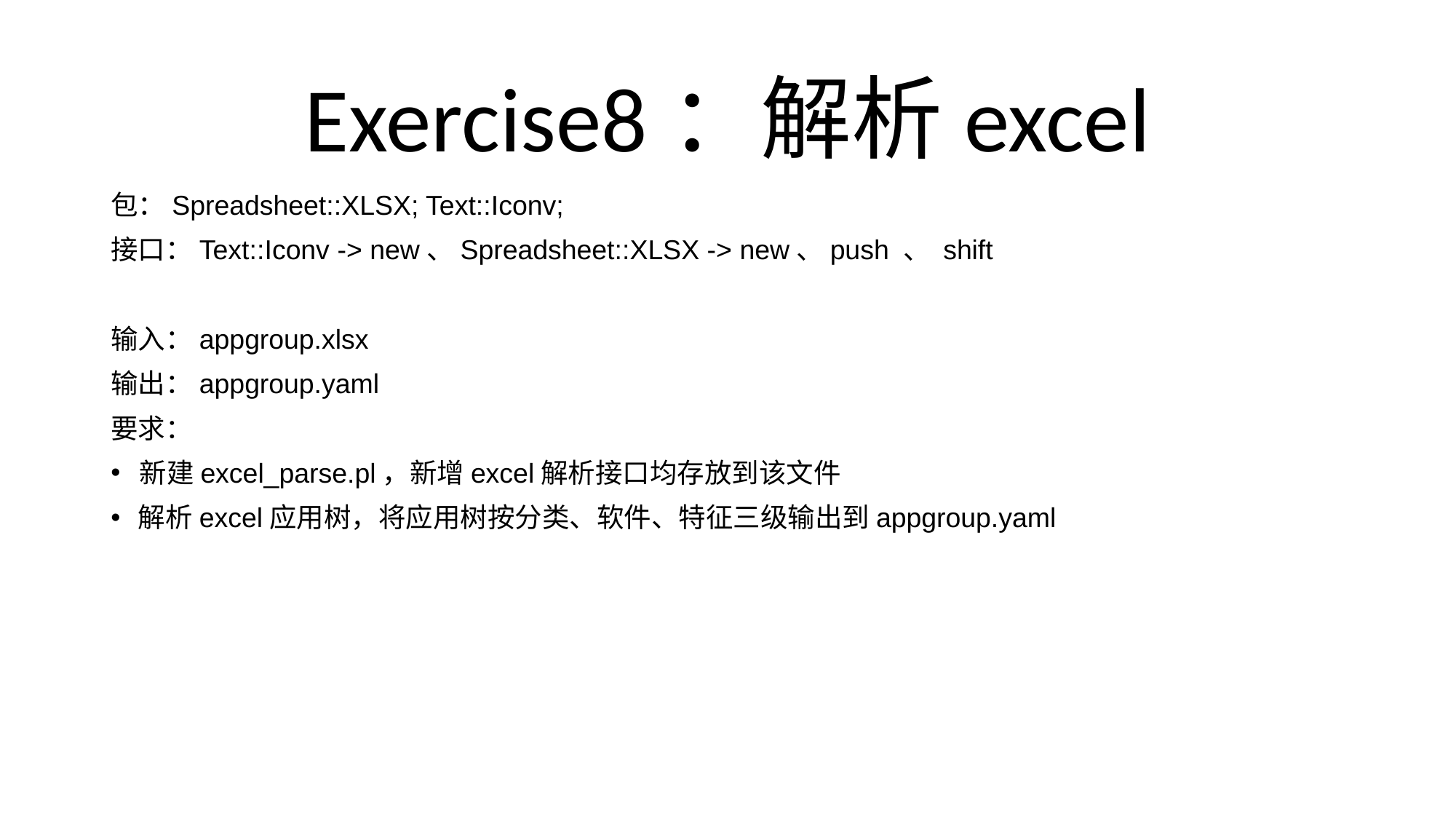

# Exercise8：解析excel
包：Spreadsheet::XLSX; Text::Iconv;
接口：Text::Iconv -> new、Spreadsheet::XLSX -> new、push 、 shift

输入：appgroup.xlsx
输出：appgroup.yaml
要求：
  新建excel_parse.pl，新增excel解析接口均存放到该文件
解析excel应用树，将应用树按分类、软件、特征三级输出到appgroup.yaml